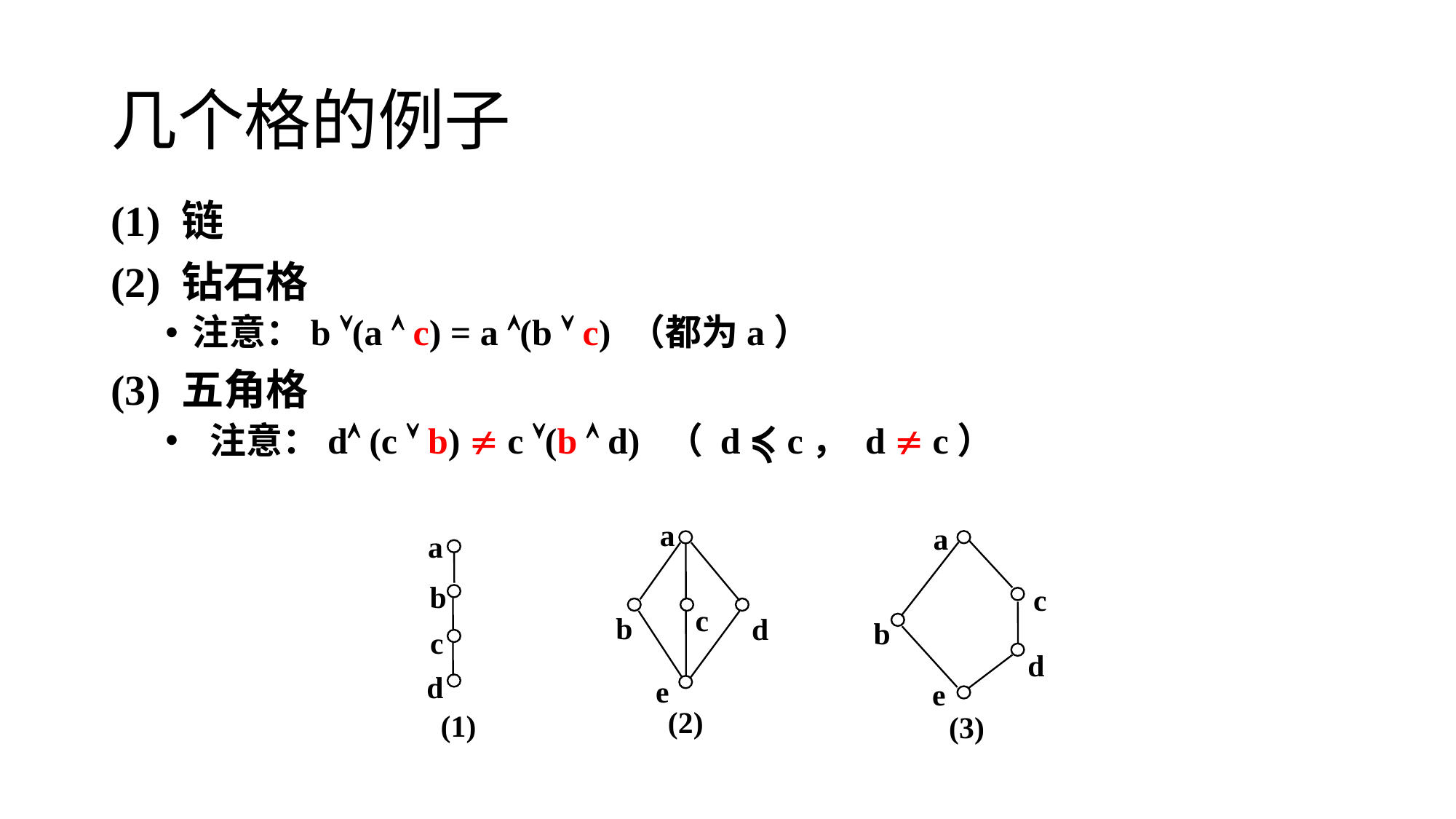

# 几个格的例子
(1) 链
(2) 钻石格
注意：b ∨(a ∧ c) = a ∧(b ∨ c) （都为a）
(3) 五角格
 注意：d∧ (c ∨ b) ≠ c ∨(b ∧ d)  （ d ≼ c， d ≠ c）

a

c

b
d

e

(2)
a

c

b

d

e

(3)
a

b

c

d

(1)